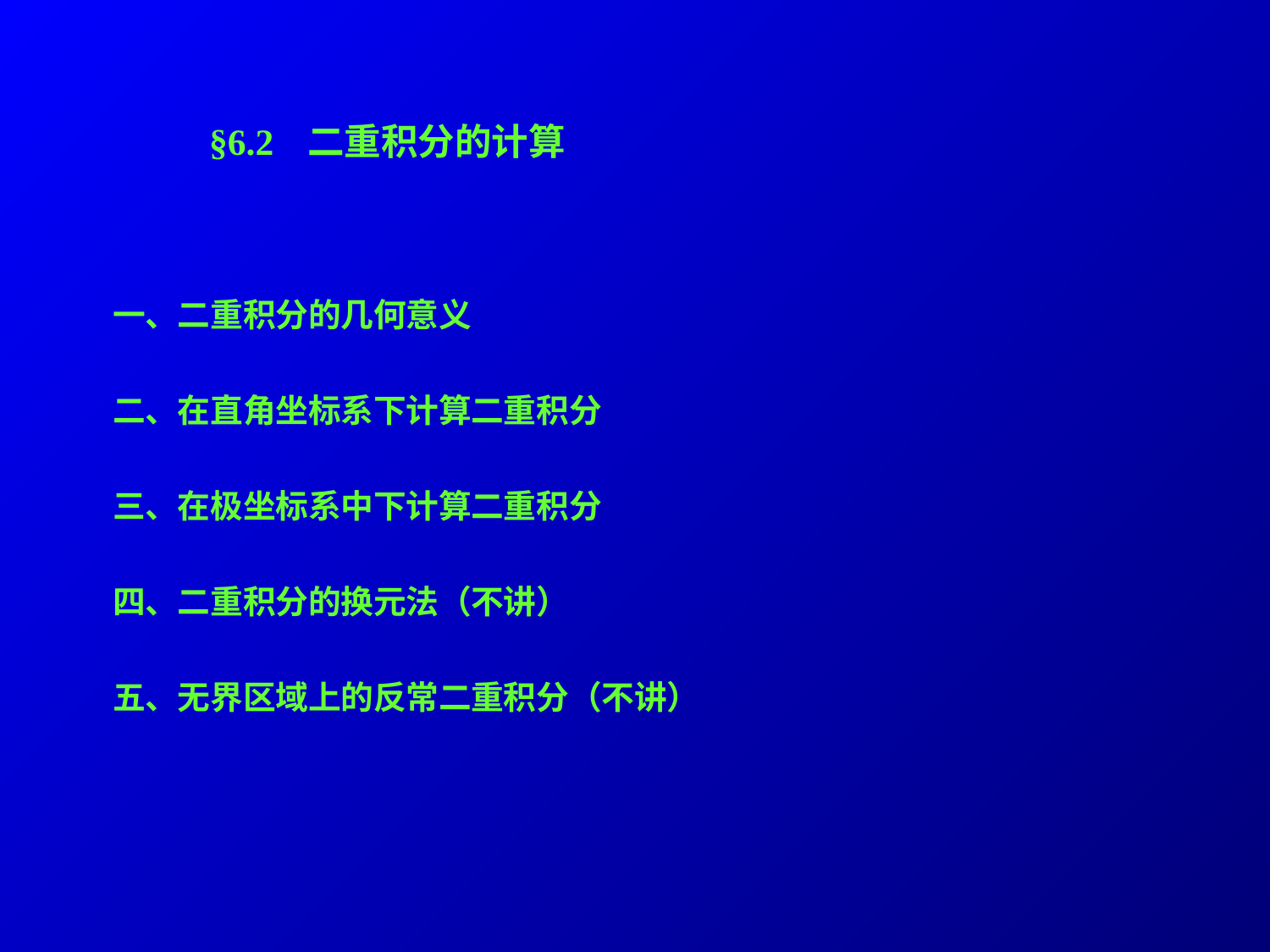

§6.2  二重积分的计算
一、二重积分的几何意义
二、在直角坐标系下计算二重积分
三、在极坐标系中下计算二重积分
四、二重积分的换元法（不讲）
五、无界区域上的反常二重积分（不讲）